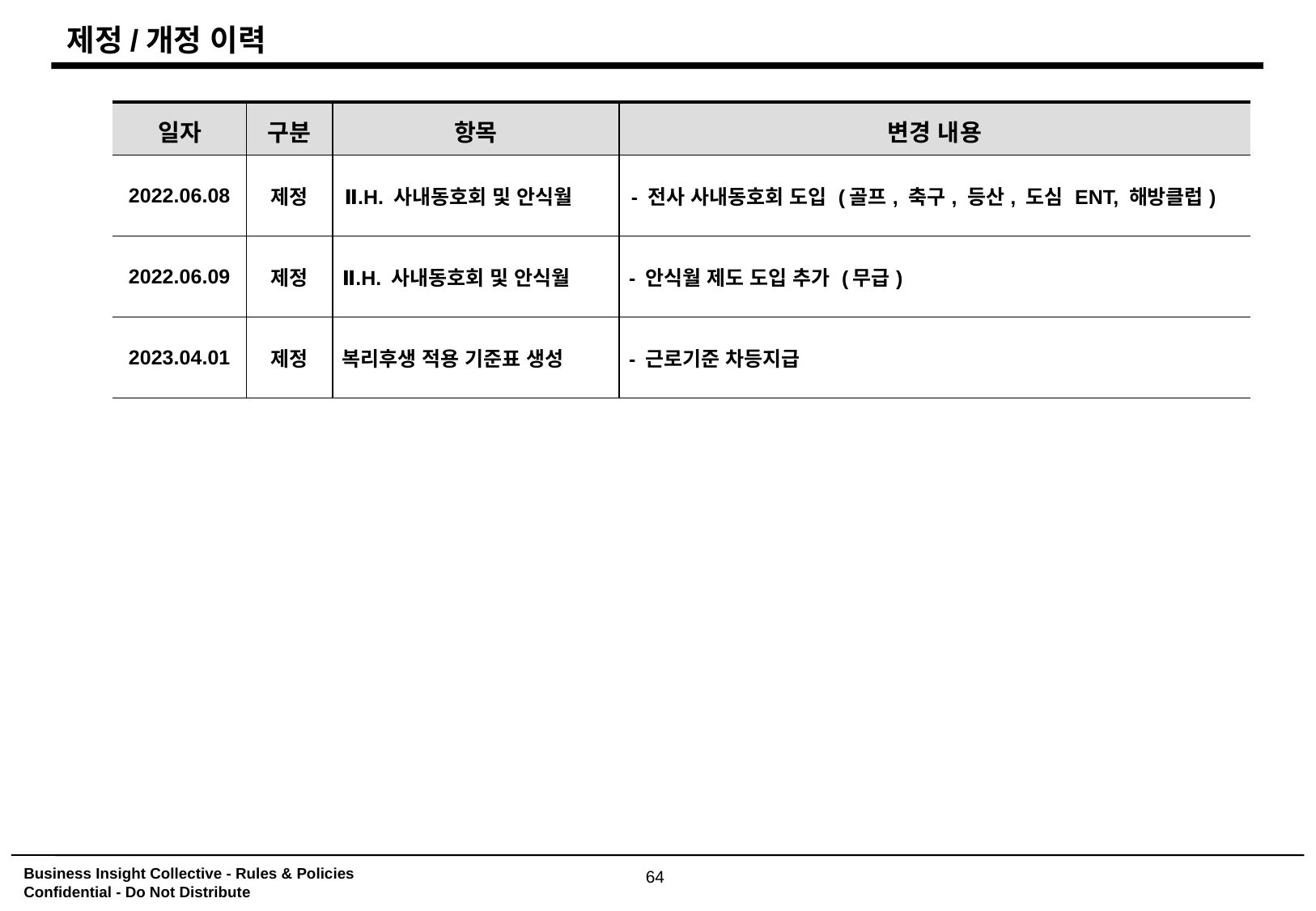

제정/개정 이력
| 일자 | 구분 | 항목 | 변경 내용 |
| --- | --- | --- | --- |
| 2022.06.08 | 제정 | Ⅱ.H. 사내동호회 및 안식월 | - 전사 사내동호회 도입 (골프, 축구, 등산, 도심 ENT, 해방클럽) |
| 2022.06.09 | 제정 | Ⅱ.H. 사내동호회 및 안식월 | - 안식월 제도 도입 추가 (무급) |
| 2023.04.01 | 제정 | 복리후생 적용 기준표 생성 | - 근로기준 차등지급 |